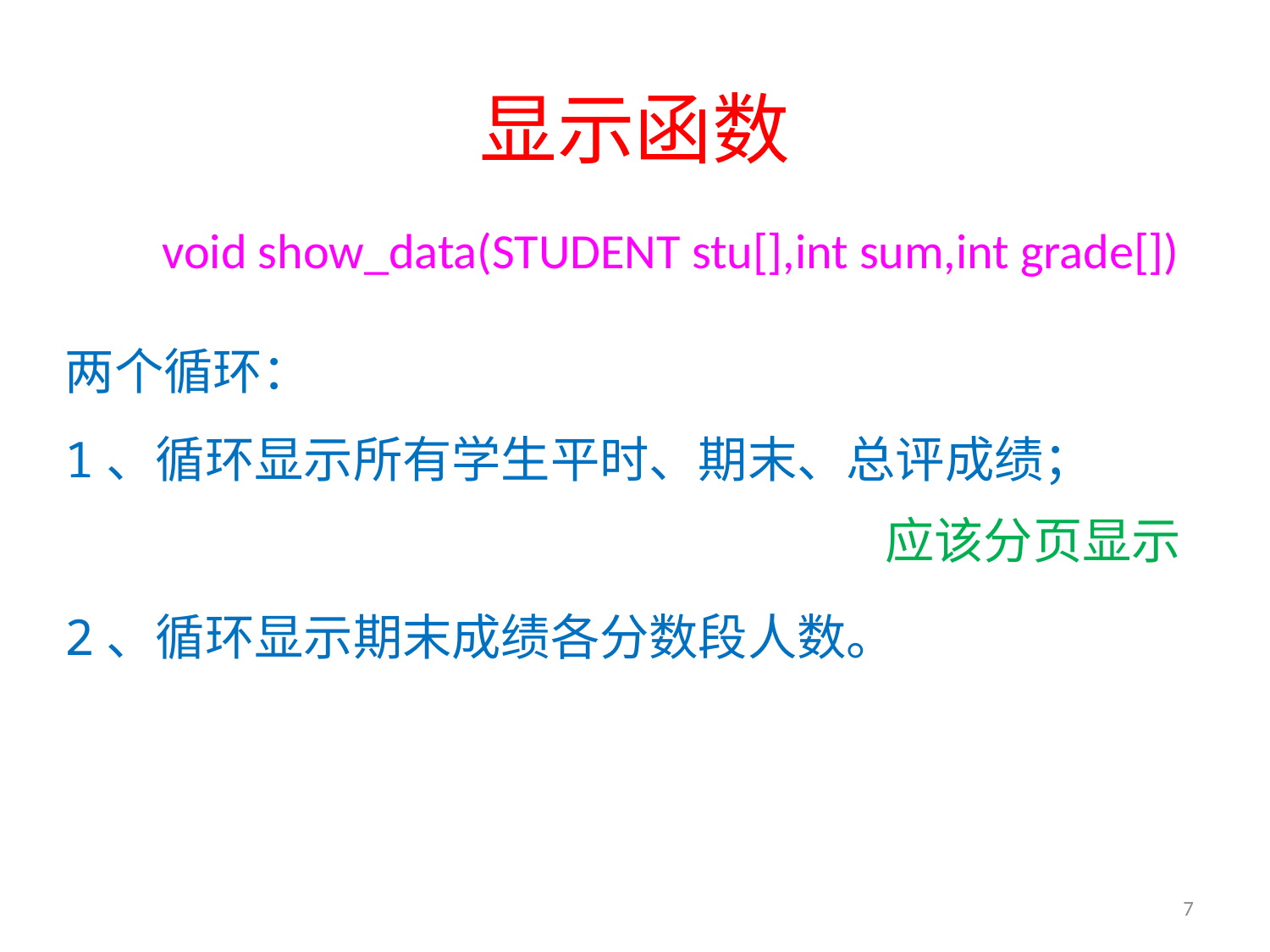

# 显示函数
void show_data(STUDENT stu[],int sum,int grade[])
两个循环：
1、循环显示所有学生平时、期末、总评成绩；

2、循环显示期末成绩各分数段人数。
应该分页显示
7